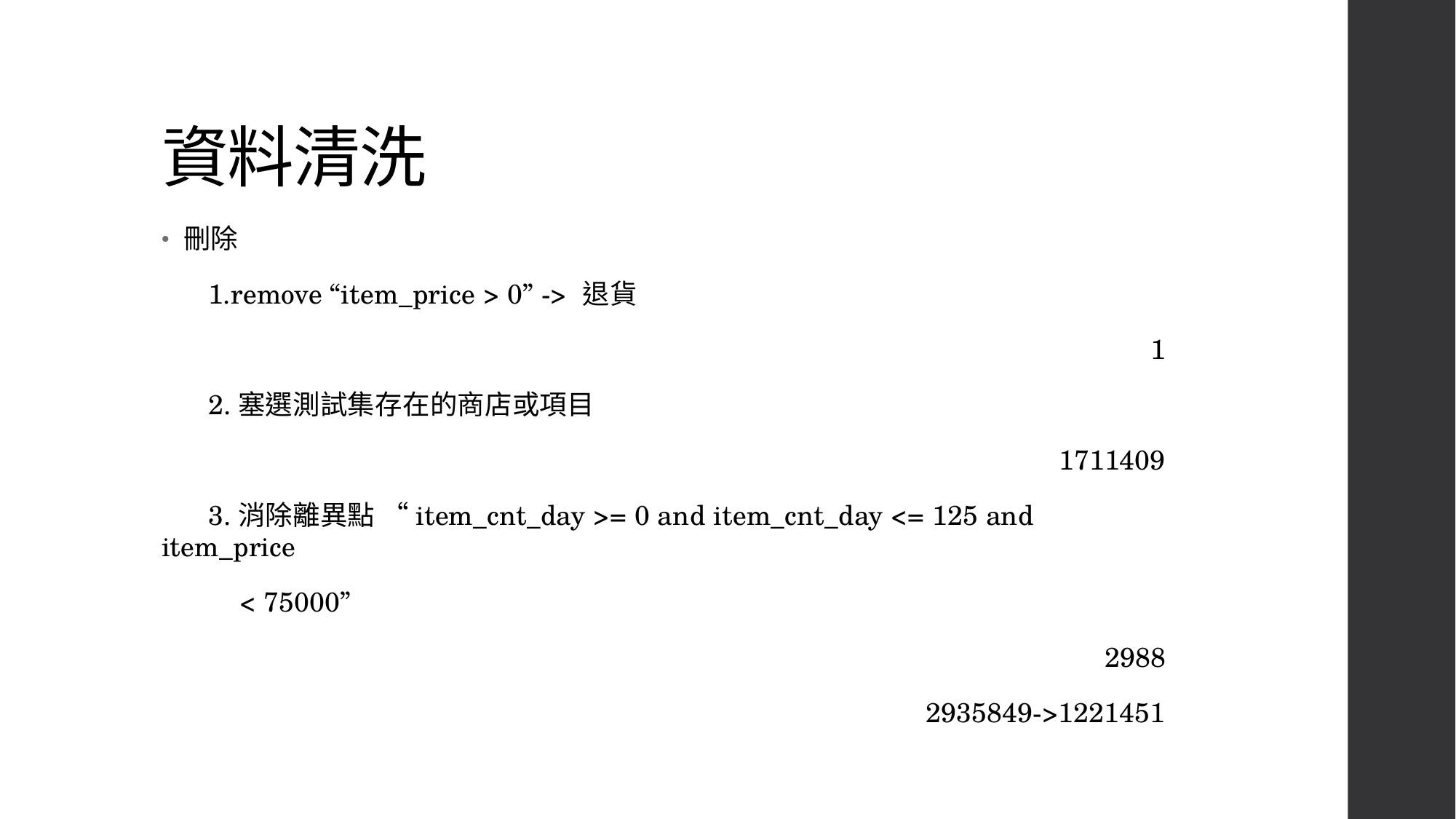

# 資料清洗
刪除
      1.remove “item_price > 0” -> 退貨
1
      2.塞選測試集存在的商店或項目
1711409
      3.消除離異點 “item_cnt_day >= 0 and item_cnt_day <= 125 and item_price
          < 75000”
2988
2935849->1221451